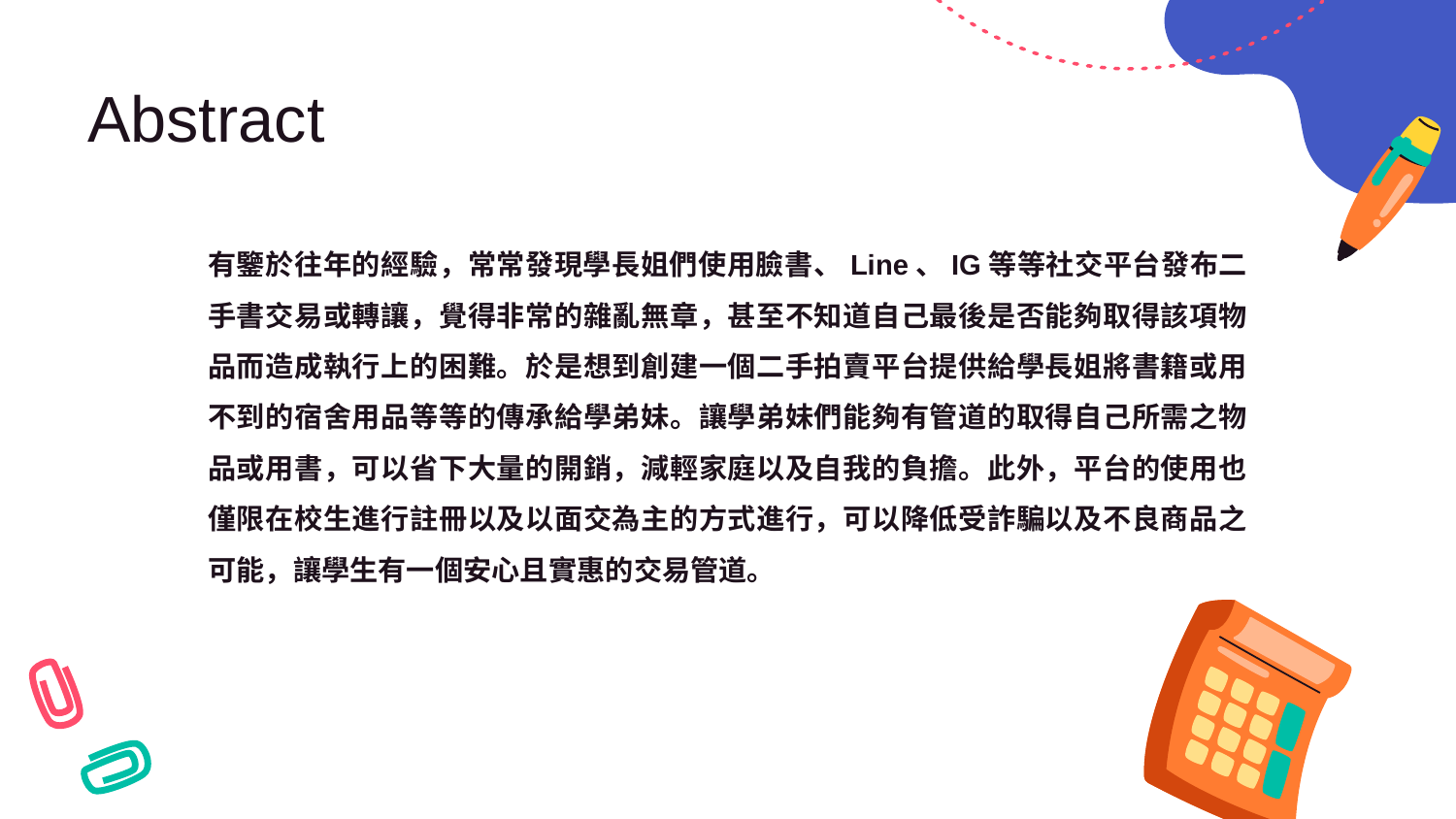

# Abstract
有鑒於往年的經驗，常常發現學長姐們使用臉書、Line、IG等等社交平台發布二手書交易或轉讓，覺得非常的雜亂無章，甚至不知道自己最後是否能夠取得該項物品而造成執行上的困難。於是想到創建一個二手拍賣平台提供給學長姐將書籍或用不到的宿舍用品等等的傳承給學弟妹。讓學弟妹們能夠有管道的取得自己所需之物品或用書，可以省下大量的開銷，減輕家庭以及自我的負擔。此外，平台的使用也僅限在校生進行註冊以及以面交為主的方式進行，可以降低受詐騙以及不良商品之可能，讓學生有一個安心且實惠的交易管道。